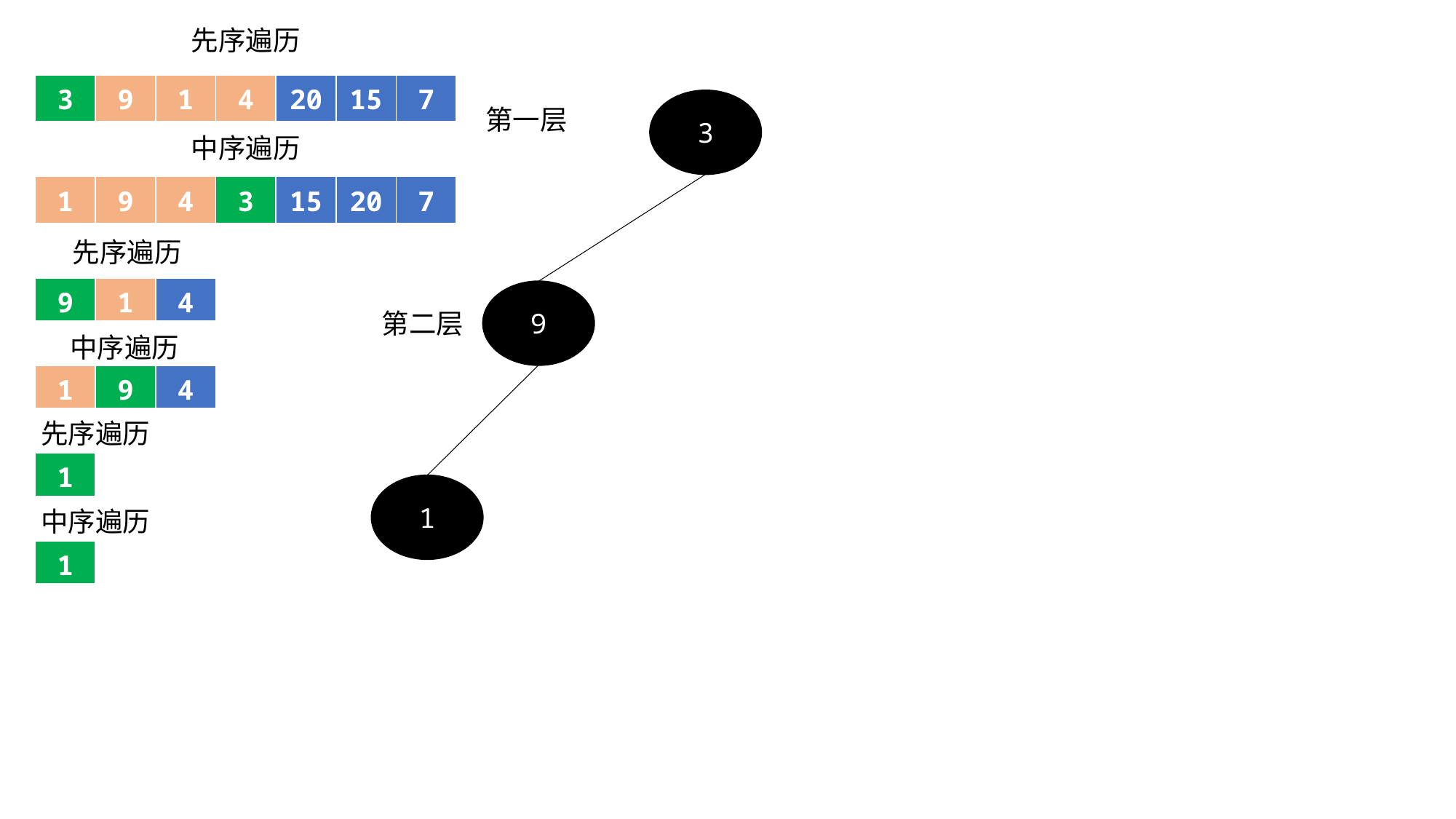

先序遍历
| 3 | 9 | 1 | 4 | 20 | 15 | 7 |
| --- | --- | --- | --- | --- | --- | --- |
3
第一层
中序遍历
| 1 | 9 | 4 | 3 | 15 | 20 | 7 |
| --- | --- | --- | --- | --- | --- | --- |
先序遍历
| 9 | 1 | 4 |
| --- | --- | --- |
9
第二层
中序遍历
| 1 | 9 | 4 |
| --- | --- | --- |
先序遍历
| 1 |
| --- |
1
中序遍历
| 1 |
| --- |